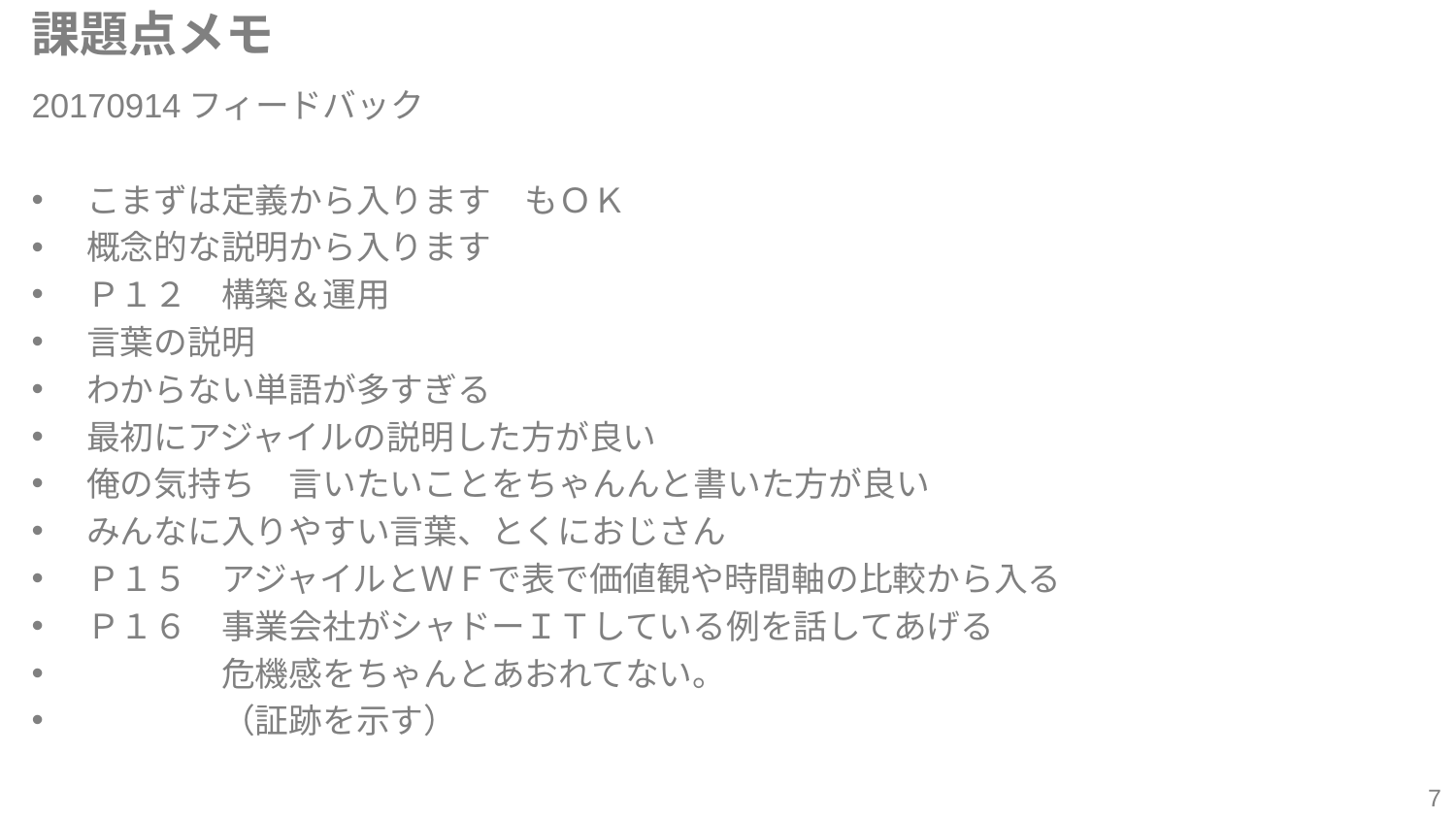

# 課題点メモ
20170914フィードバック

こまずは定義から入ります　もＯＫ
概念的な説明から入ります
Ｐ１２　構築＆運用
言葉の説明
わからない単語が多すぎる
最初にアジャイルの説明した方が良い
俺の気持ち　言いたいことをちゃんんと書いた方が良い
みんなに入りやすい言葉、とくにおじさん
Ｐ１５　アジャイルとＷＦで表で価値観や時間軸の比較から入る
Ｐ１６　事業会社がシャドーＩＴしている例を話してあげる
　　　　危機感をちゃんとあおれてない。
　　　　（証跡を示す）

7